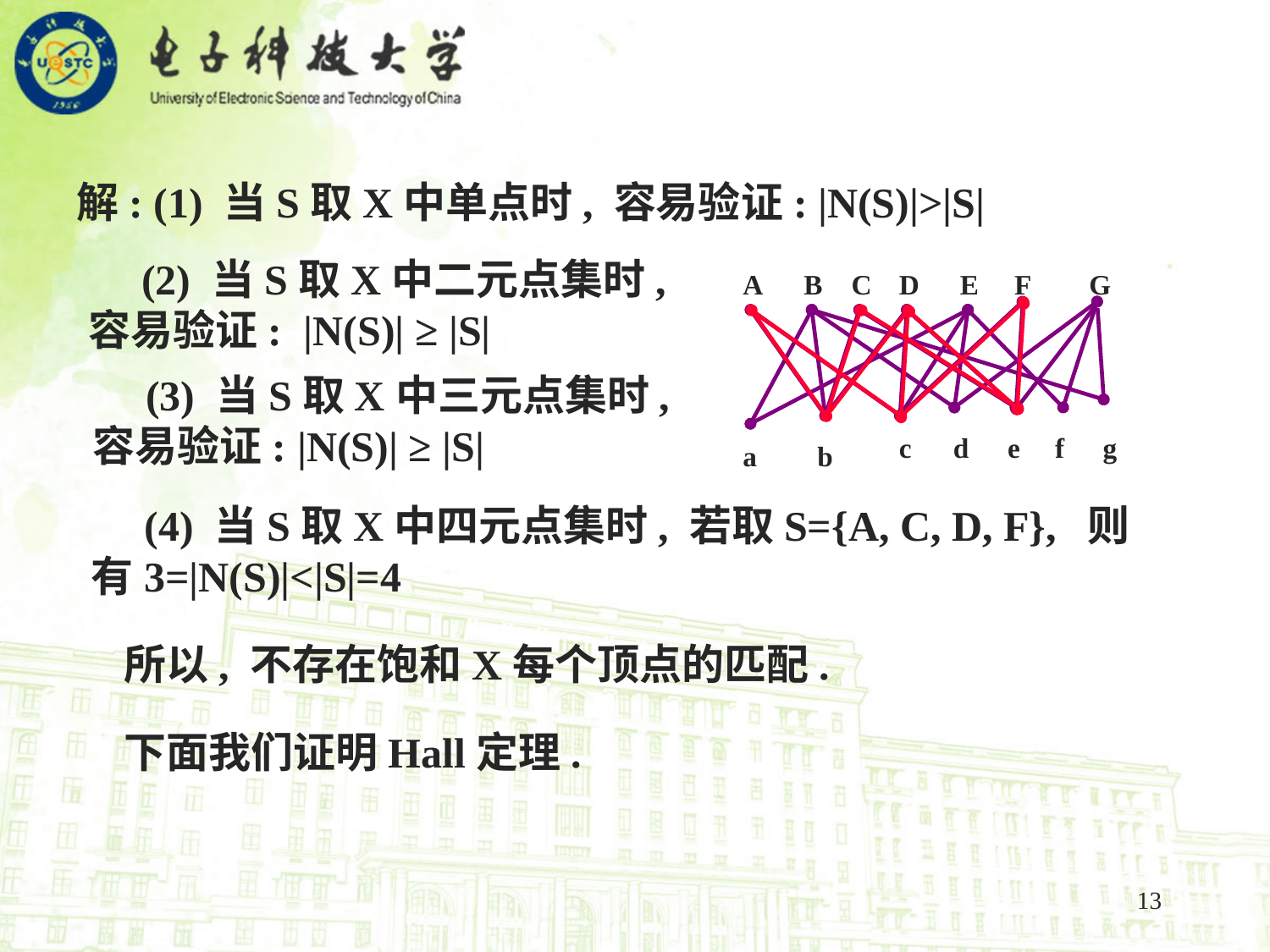

解: (1) 当S取X中单点时, 容易验证: |N(S)|>|S|
     (2) 当S取X中二元点集时, 容易验证:  |N(S)| ≥ |S|
A
B
C
D
E
F
G

c
d
e
f
g
a
b

     (3) 当S取X中三元点集时, 容易验证: |N(S)| ≥ |S|
     (4) 当S取X中四元点集时, 若取S={A, C, D, F},  则有3=|N(S)|<|S|=4
    所以, 不存在饱和X每个顶点的匹配.
    下面我们证明Hall定理.
13